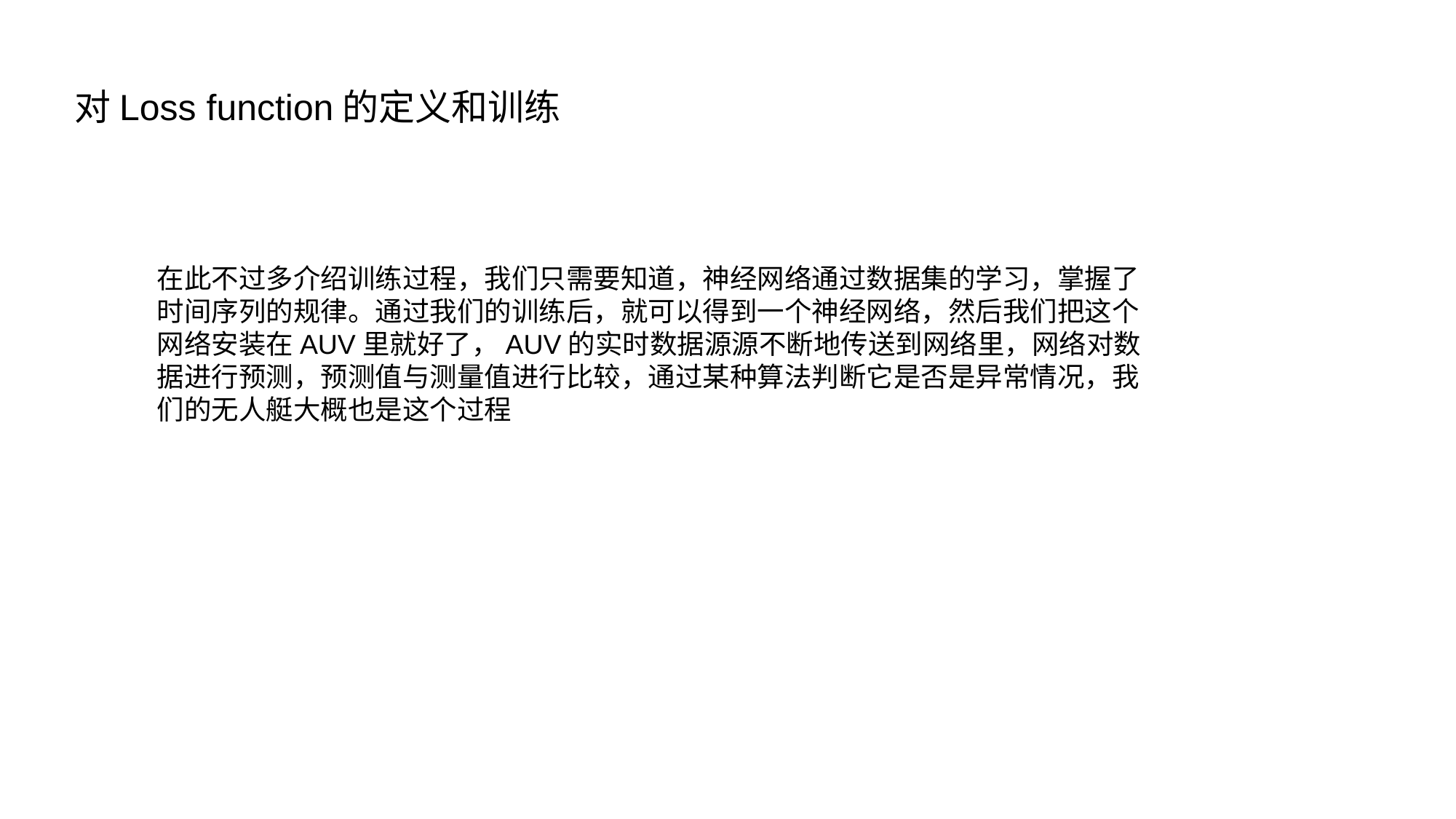

对Loss function的定义和训练
在此不过多介绍训练过程，我们只需要知道，神经网络通过数据集的学习，掌握了时间序列的规律。通过我们的训练后，就可以得到一个神经网络，然后我们把这个网络安装在AUV里就好了，AUV的实时数据源源不断地传送到网络里，网络对数据进行预测，预测值与测量值进行比较，通过某种算法判断它是否是异常情况，我们的无人艇大概也是这个过程